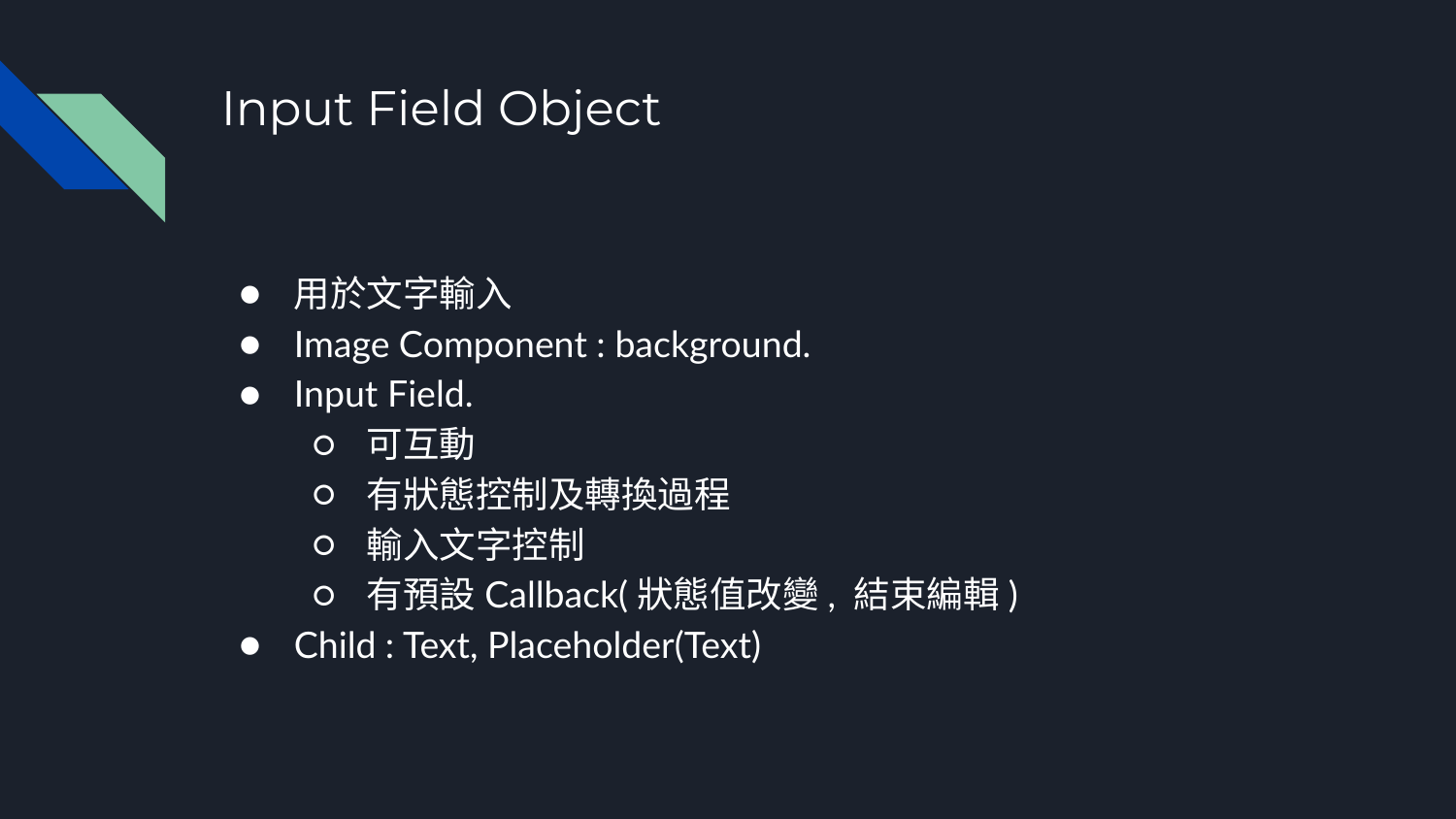

# Input Field Object
用於文字輸入
Image Component : background.
Input Field.
可互動
有狀態控制及轉換過程
輸入文字控制
有預設Callback(狀態值改變, 結束編輯)
Child : Text, Placeholder(Text)